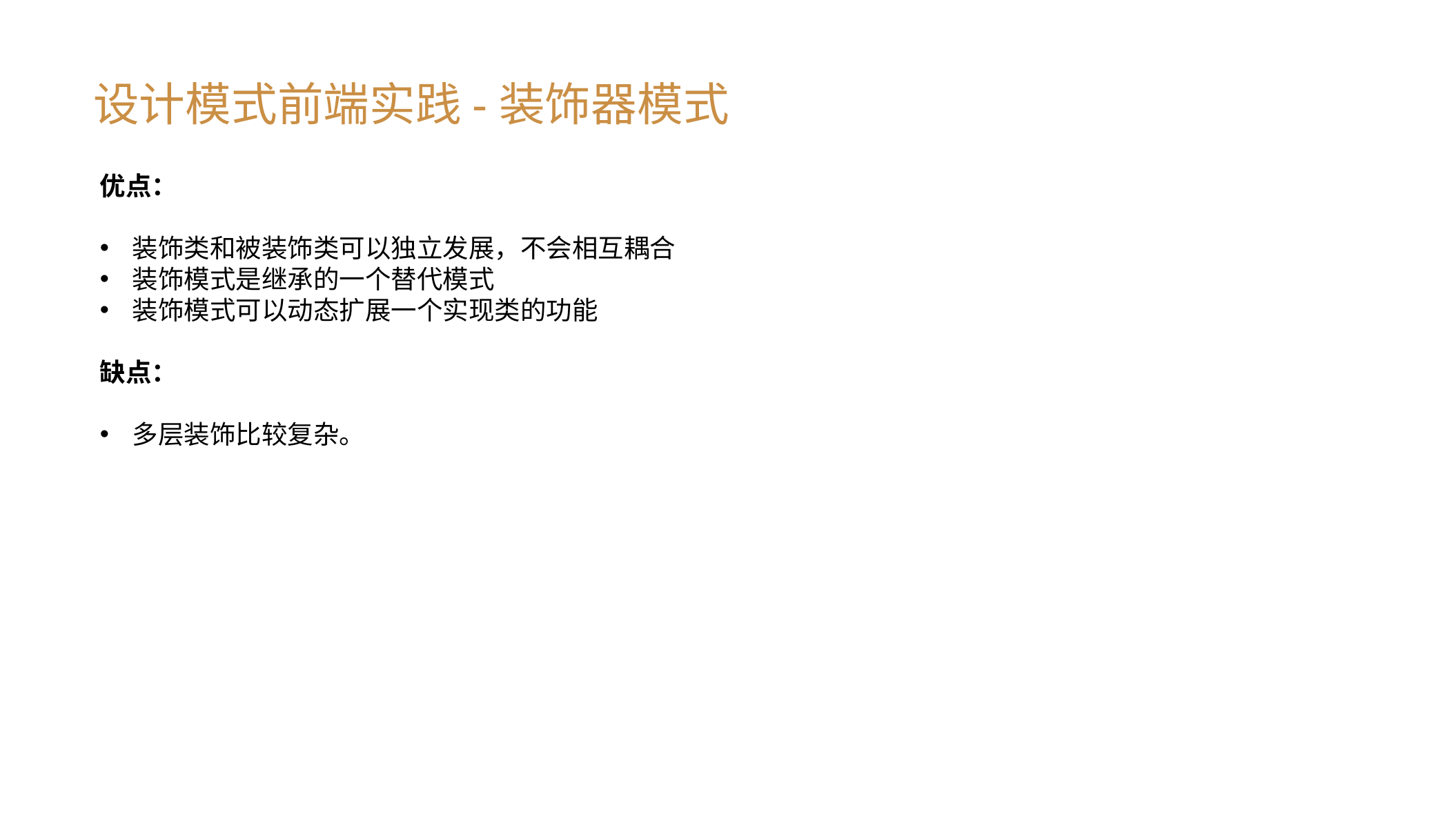

设计模式前端实践-装饰器模式
优点：

装饰类和被装饰类可以独立发展，不会相互耦合
装饰模式是继承的一个替代模式
装饰模式可以动态扩展一个实现类的功能

缺点：

多层装饰比较复杂。